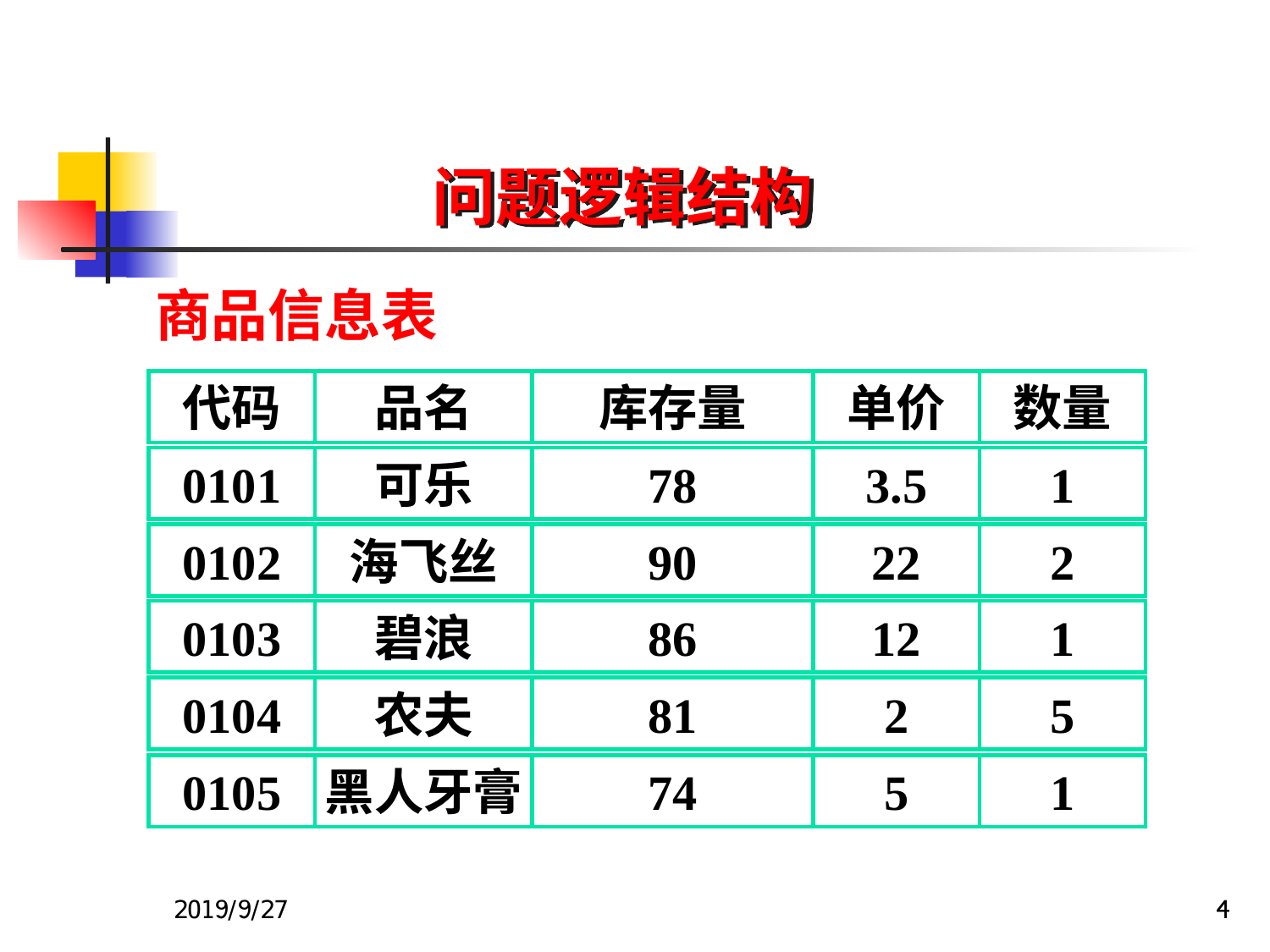

问题逻辑结构
商品信息表
代码
品名
库存量
单价
数量
0101
可乐
78
3.5
1
0102
海飞丝
90
22
2
0103
碧浪
86
12
1
0104
农夫
81
2
5
0105
黑人牙膏
74
5
1
2019/9/27
4